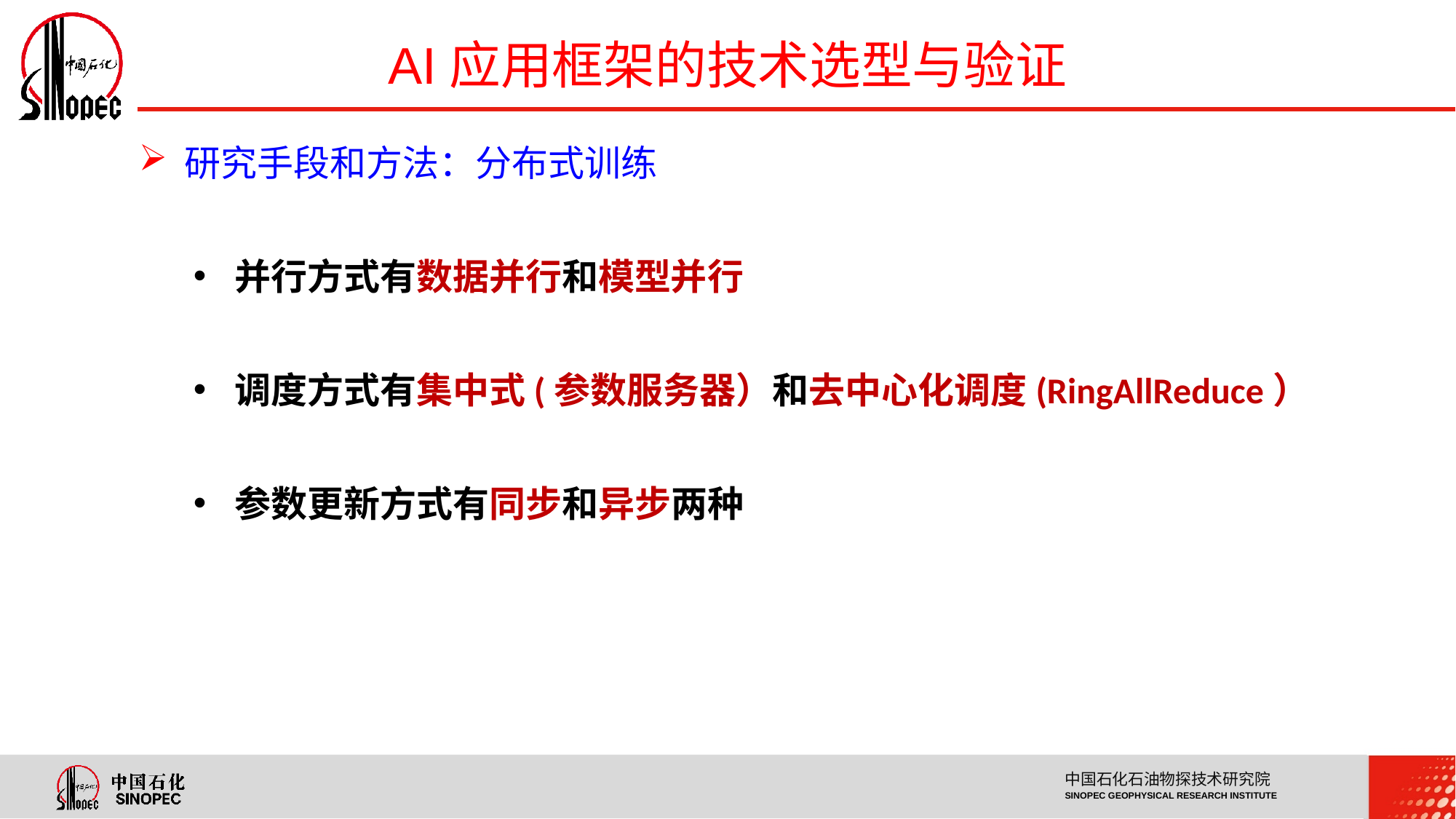

AI应用框架的技术选型与验证

 研究手段和方法：分布式训练

并行方式有数据并行和模型并行

调度方式有集中式(参数服务器）和去中心化调度(RingAllReduce）

参数更新方式有同步和异步两种